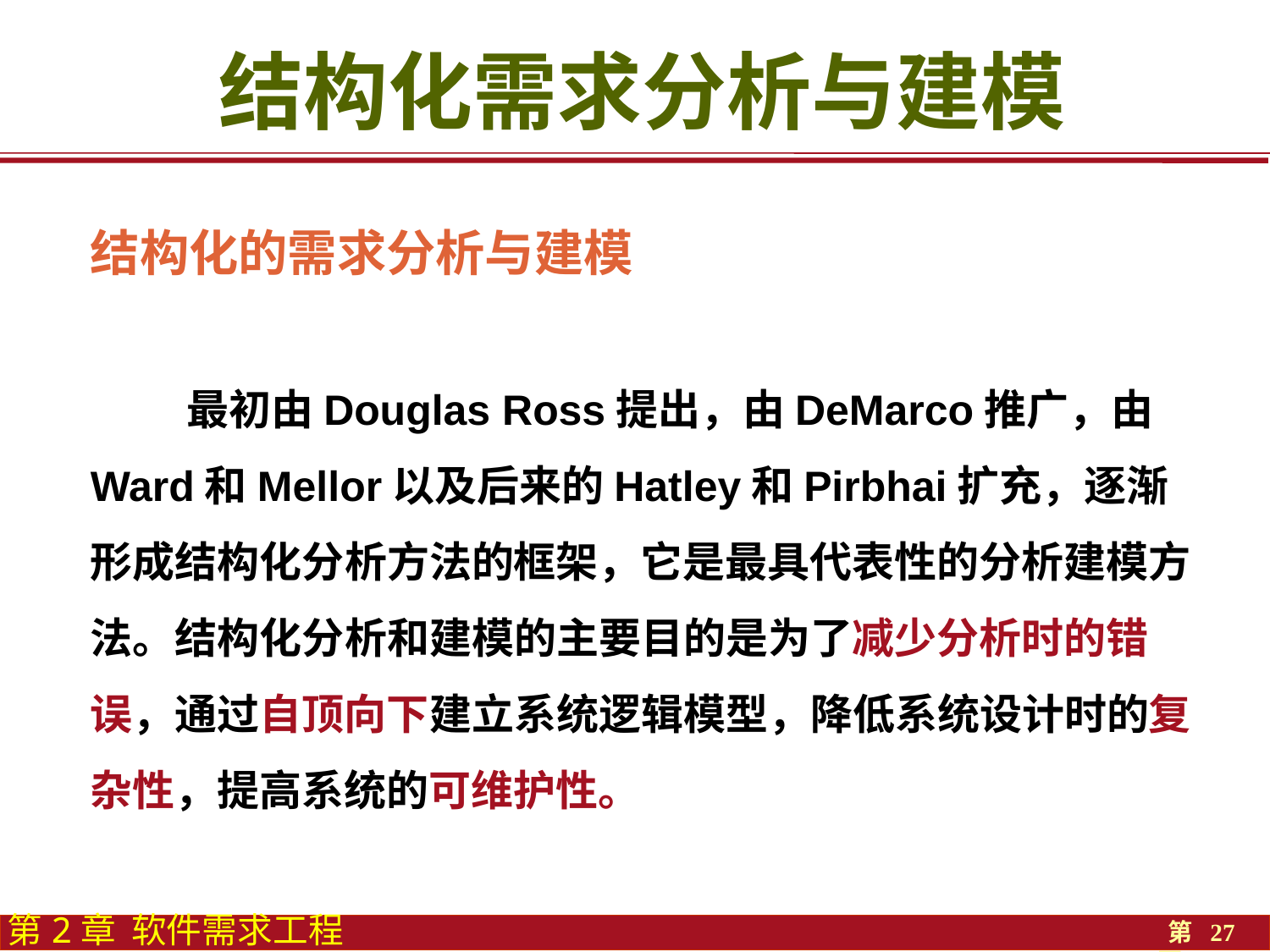

结构化需求分析与建模
结构化的需求分析与建模

         最初由Douglas Ross提出，由DeMarco推广，由Ward和Mellor以及后来的Hatley和Pirbhai扩充，逐渐形成结构化分析方法的框架，它是最具代表性的分析建模方法。结构化分析和建模的主要目的是为了减少分析时的错误，通过自顶向下建立系统逻辑模型，降低系统设计时的复杂性，提高系统的可维护性。